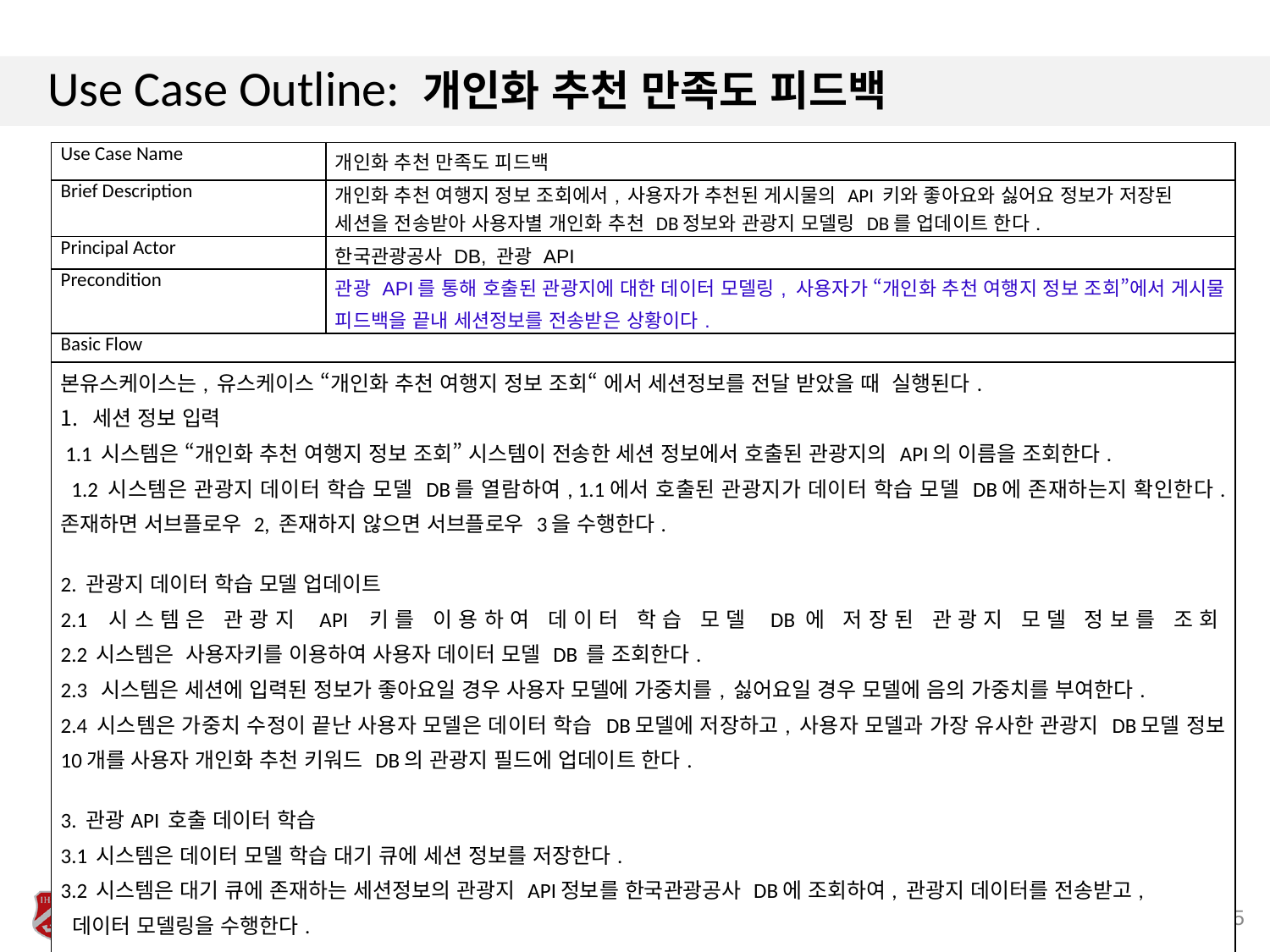

# Use Case Outline: 개인화 추천 만족도 피드백
| Use Case Name | 개인화 추천 만족도 피드백 |
| --- | --- |
| Brief Description | 개인화 추천 여행지 정보 조회에서, 사용자가 추천된 게시물의 API 키와 좋아요와 싫어요 정보가 저장된 세션을 전송받아 사용자별 개인화 추천 DB정보와 관광지 모델링 DB를 업데이트 한다. |
| Principal Actor | 한국관광공사 DB, 관광 API |
| Precondition | 관광 API를 통해 호출된 관광지에 대한 데이터 모델링, 사용자가 “개인화 추천 여행지 정보 조회”에서 게시물 피드백을 끝내 세션정보를 전송받은 상황이다. |
| Basic Flow |  |
| 본유스케이스는, 유스케이스 “개인화 추천 여행지 정보 조회“ 에서 세션정보를 전달 받았을 때 실행된다. 세션 정보 입력 1.1 시스템은 “개인화 추천 여행지 정보 조회” 시스템이 전송한 세션 정보에서 호출된 관광지의 API의 이름을 조회한다. 1.2 시스템은 관광지 데이터 학습 모델 DB를 열람하여, 1.1에서 호출된 관광지가 데이터 학습 모델 DB에 존재하는지 확인한다. 존재하면 서브플로우 2, 존재하지 않으면 서브플로우 3을 수행한다. 2. 관광지 데이터 학습 모델 업데이트 2.1 시스템은 관광지 API 키를 이용하여 데이터 학습 모델 DB에 저장된 관광지 모델 정보를 조회 2.2 시스템은 사용자키를 이용하여 사용자 데이터 모델 DB 를 조회한다. 2.3 시스템은 세션에 입력된 정보가 좋아요일 경우 사용자 모델에 가중치를, 싫어요일 경우 모델에 음의 가중치를 부여한다. 2.4 시스템은 가중치 수정이 끝난 사용자 모델은 데이터 학습 DB모델에 저장하고, 사용자 모델과 가장 유사한 관광지 DB모델 정보 10개를 사용자 개인화 추천 키워드 DB의 관광지 필드에 업데이트 한다. 3. 관광API 호출 데이터 학습 3.1 시스템은 데이터 모델 학습 대기 큐에 세션 정보를 저장한다. 3.2 시스템은 대기 큐에 존재하는 세션정보의 관광지 API정보를 한국관광공사 DB에 조회하여, 관광지 데이터를 전송받고, 데이터 모델링을 수행한다. 3.3 시스템 대기 큐가 0일 때, 서브플로우 2를 수행하여 사용자 모델을 업데이트한다. |  |
5